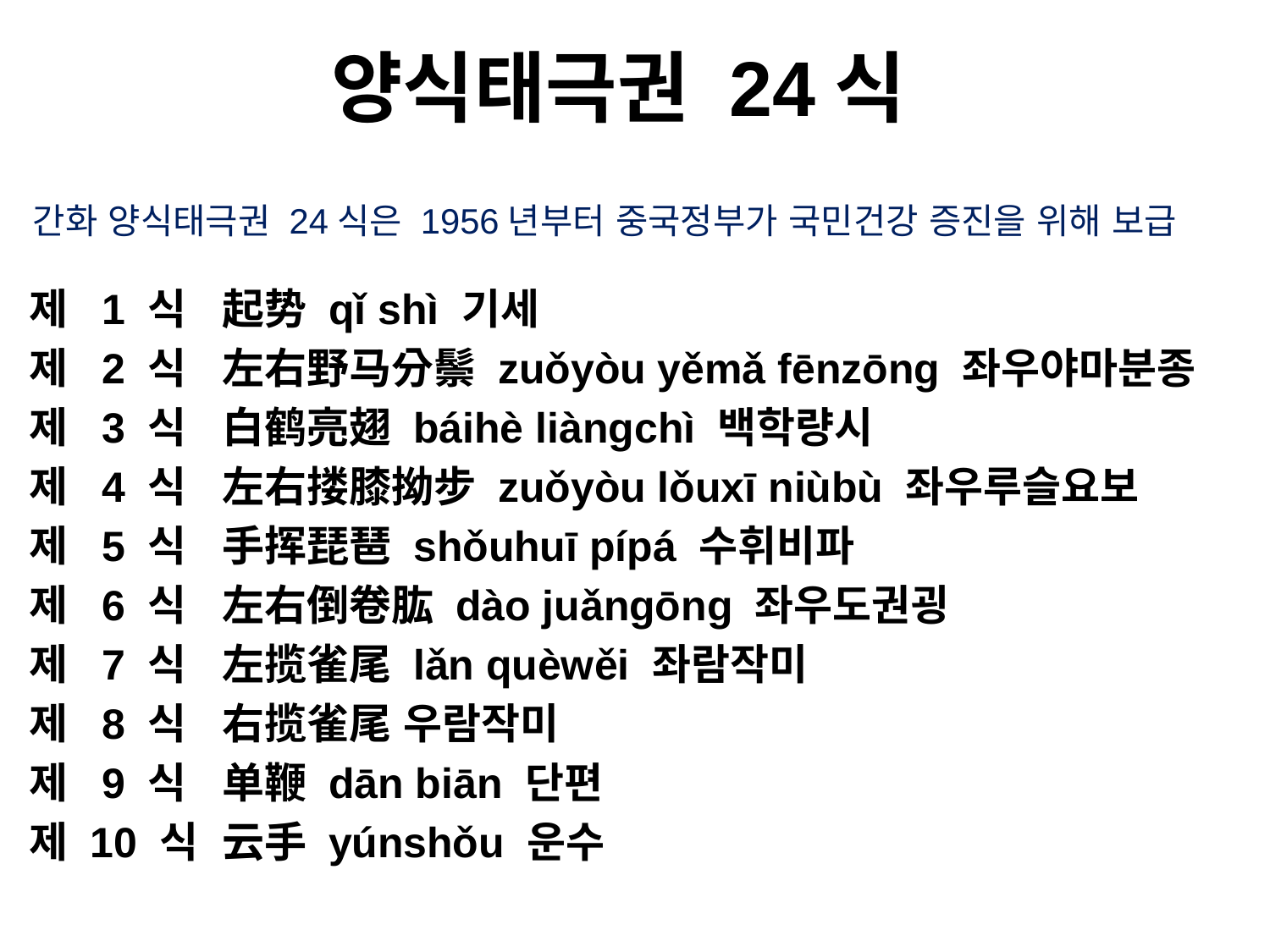

# 양식태극권 24식
간화 양식태극권 24식은 1956년부터 중국정부가 국민건강 증진을 위해 보급
제  1 식   起势 qǐ shì 기세
제  2 식   左右野马分鬃 zuǒyòu yěmǎ fēnzōng 좌우야마분종
제  3 식   白鹤亮翅 báihè liàngchì 백학량시
제  4 식   左右搂膝拗步 zuǒyòu lǒuxī niùbù 좌우루슬요보
제  5 식   手挥琵琶 shǒuhuī pípá 수휘비파
제  6 식   左右倒卷肱 dào juǎngōng 좌우도권굉
제  7 식   左揽雀尾 lǎn quèwěi 좌람작미
제  8 식   右揽雀尾 우람작미
제  9 식   单鞭 dān biān 단편
제 10 식  云手 yúnshǒu 운수